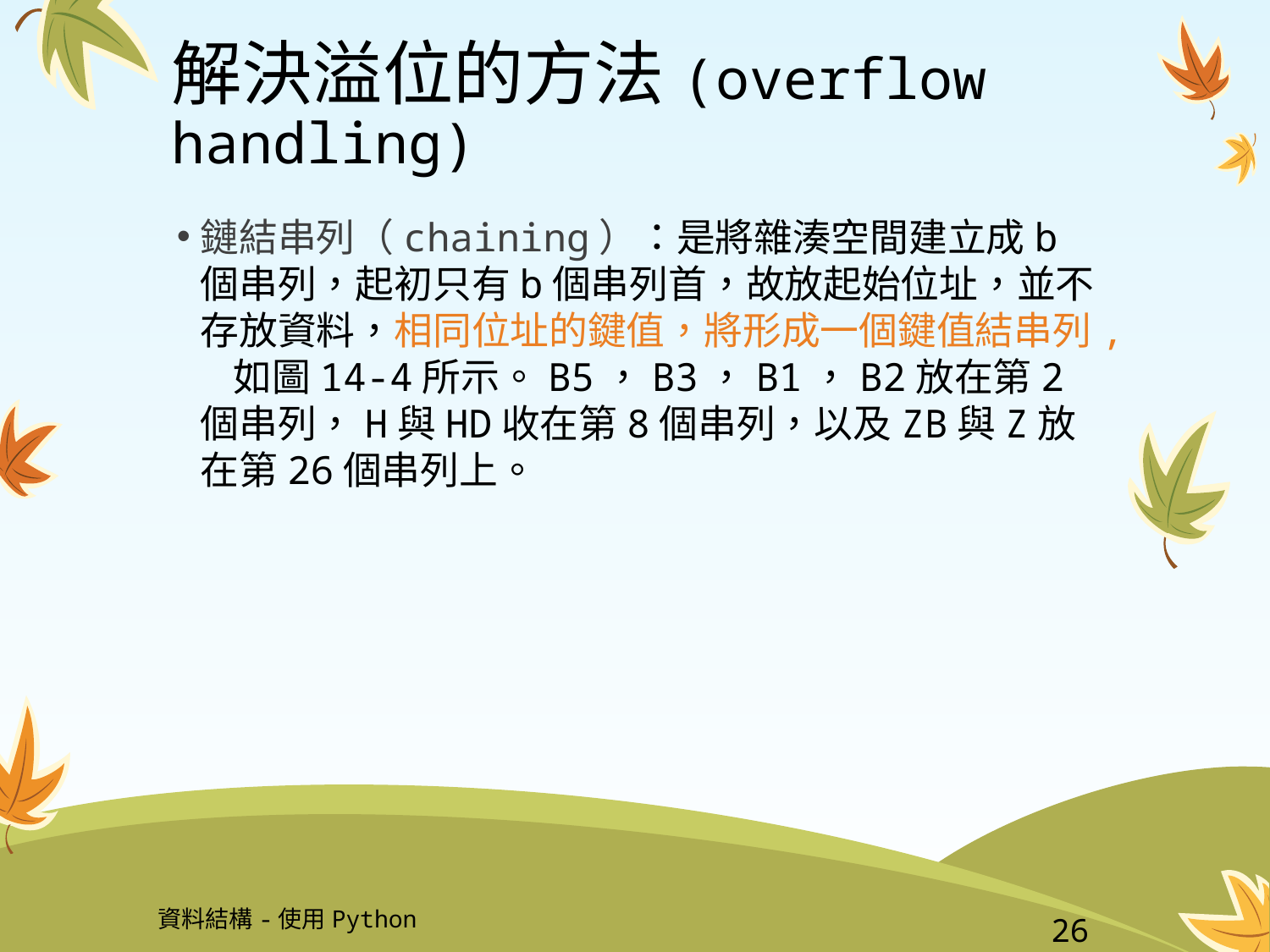

# 解決溢位的方法(overflow handling)
鏈結串列（chaining）：是將雜湊空間建立成b個串列，起初只有b個串列首，故放起始位址，並不存放資料，相同位址的鍵值，將形成一個鍵值結串列, 如圖14-4所示。B5，B3，B1，B2放在第2個串列，H與HD收在第8個串列，以及ZB與Z放在第26個串列上。

資料結構-使用Python
26